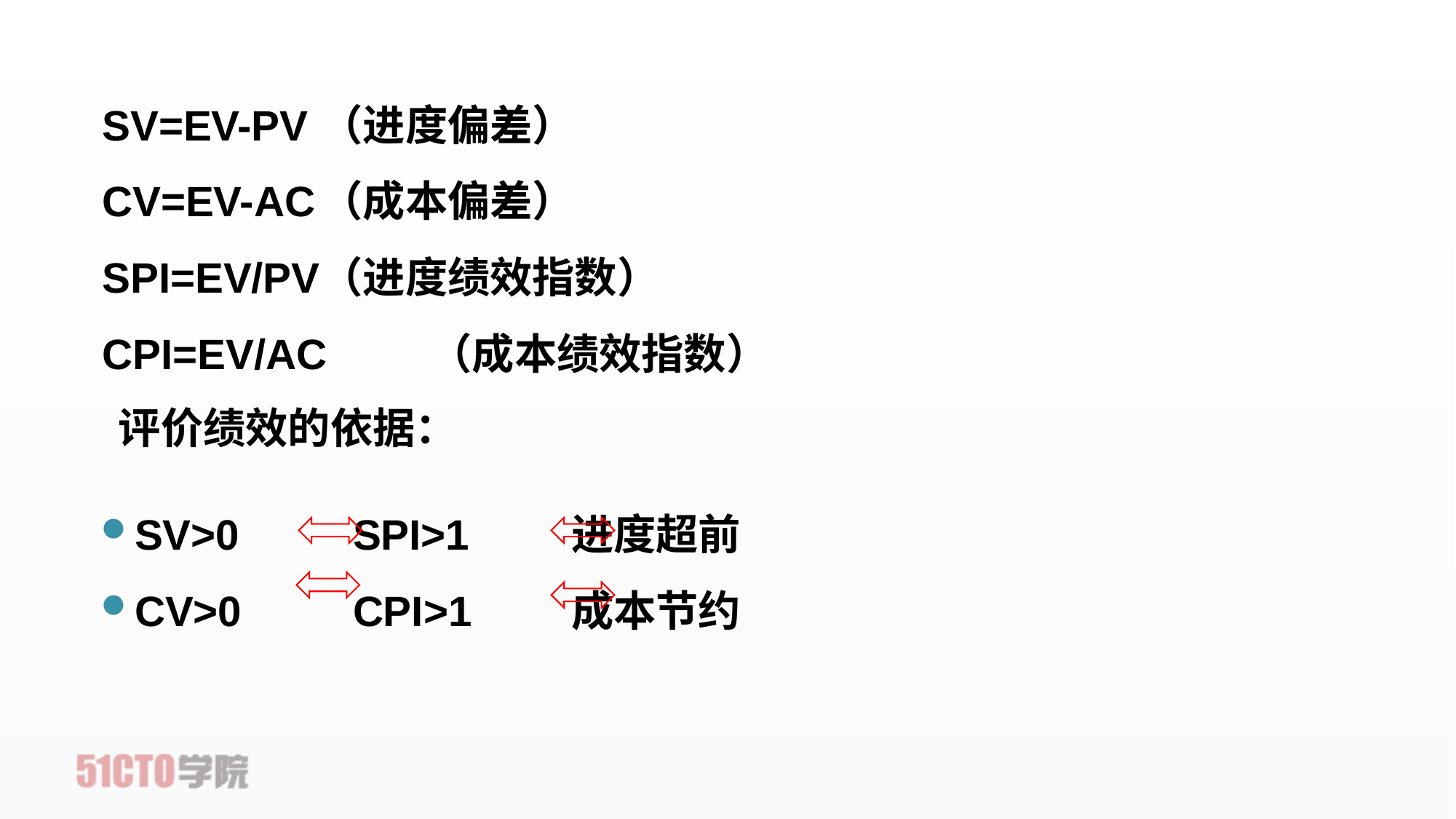

SV=EV-PV	（进度偏差）
CV=EV-AC	（成本偏差）
SPI=EV/PV	（进度绩效指数）
CPI=EV/AC	（成本绩效指数）
评价绩效的依据：
SV>0		SPI>1	进度超前
CV>0		CPI>1	成本节约